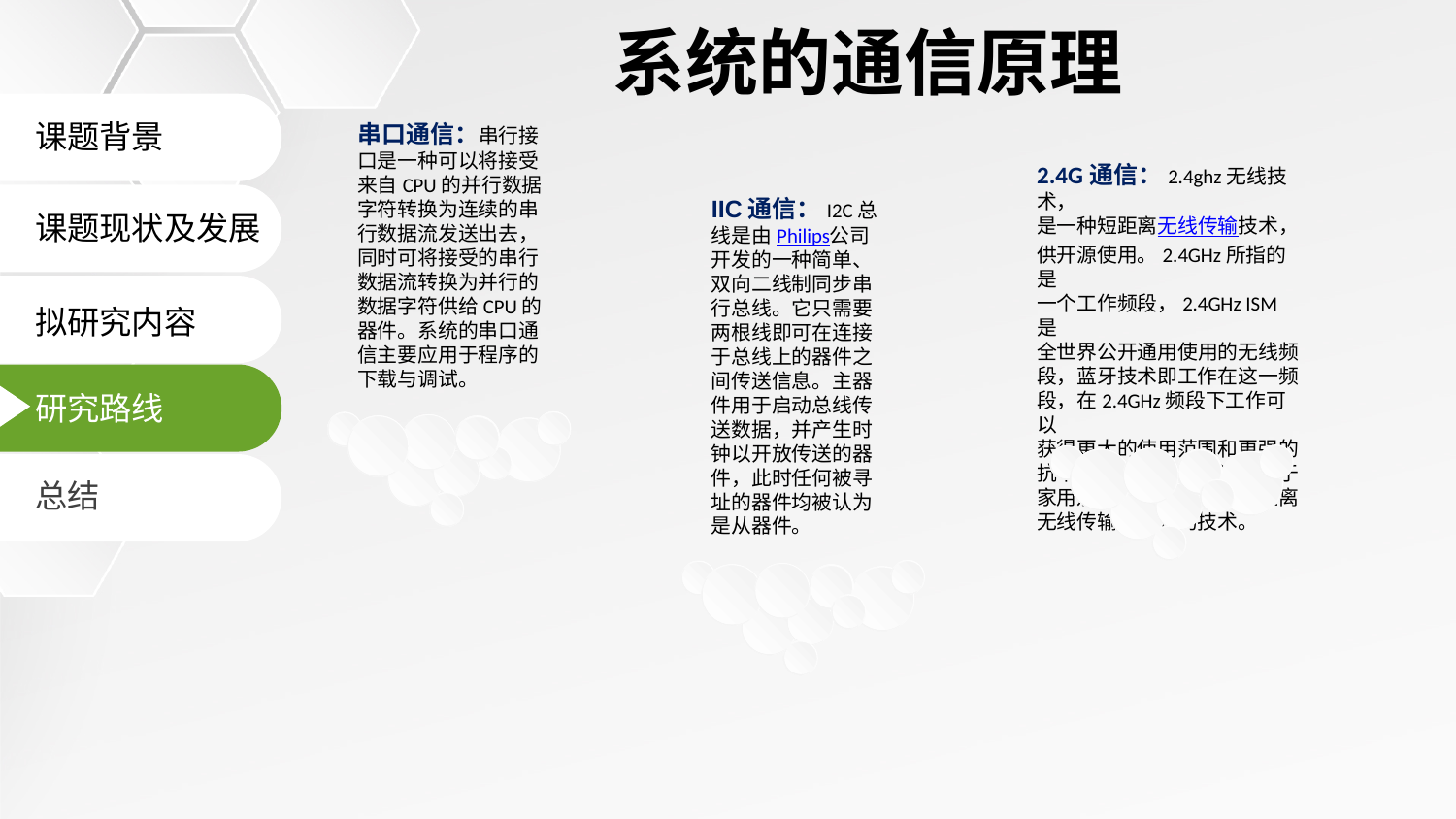

系统的通信原理

课题背景
串口通信：串行接口是一种可以将接受来自CPU的并行数据字符转换为连续的串行数据流发送出去，同时可将接受的串行数据流转换为并行的数据字符供给CPU的器件。系统的串口通信主要应用于程序的下载与调试。
2.4G通信：2.4ghz无线技术，
是一种短距离无线传输技术，
供开源使用。2.4GHz所指的是
一个工作频段，2.4GHz ISM是
全世界公开通用使用的无线频
段，蓝牙技术即工作在这一频
段，在2.4GHz频段下工作可以
获得更大的使用范围和更强的
抗干扰能力，目前广泛应用于
家用及商用领域。用于短距离
无线传输和传导的技术。

IIC通信：I2C总线是由Philips公司开发的一种简单、双向二线制同步串行总线。它只需要两根线即可在连接于总线上的器件之间传送信息。主器件用于启动总线传送数据，并产生时钟以开放传送的器件，此时任何被寻址的器件均被认为是从器件。

课题现状及发展

拟研究内容

研究路线

总结

延时符